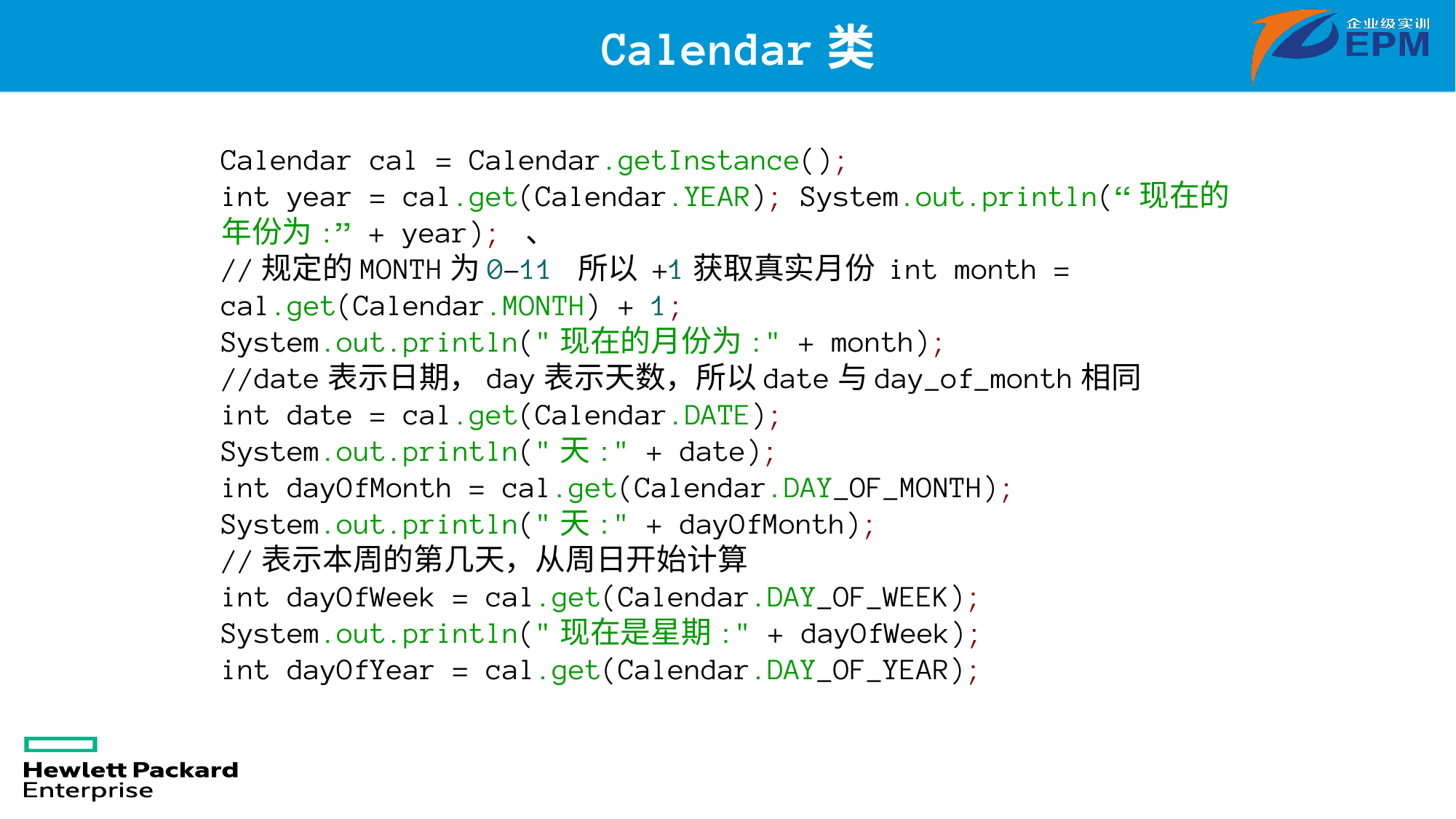

# Calendar类
Calendar cal = Calendar.getInstance();
int year = cal.get(Calendar.YEAR); System.out.println(“现在的年份为:” + year); 、
//规定的MONTH为0-11 所以 +1获取真实月份 int month = cal.get(Calendar.MONTH) + 1;
System.out.println("现在的月份为:" + month);
//date表示日期，day表示天数，所以date与day_of_month相同
int date = cal.get(Calendar.DATE);
System.out.println("天:" + date);
int dayOfMonth = cal.get(Calendar.DAY_OF_MONTH); System.out.println("天:" + dayOfMonth);
//表示本周的第几天，从周日开始计算
int dayOfWeek = cal.get(Calendar.DAY_OF_WEEK); System.out.println("现在是星期:" + dayOfWeek);
int dayOfYear = cal.get(Calendar.DAY_OF_YEAR);